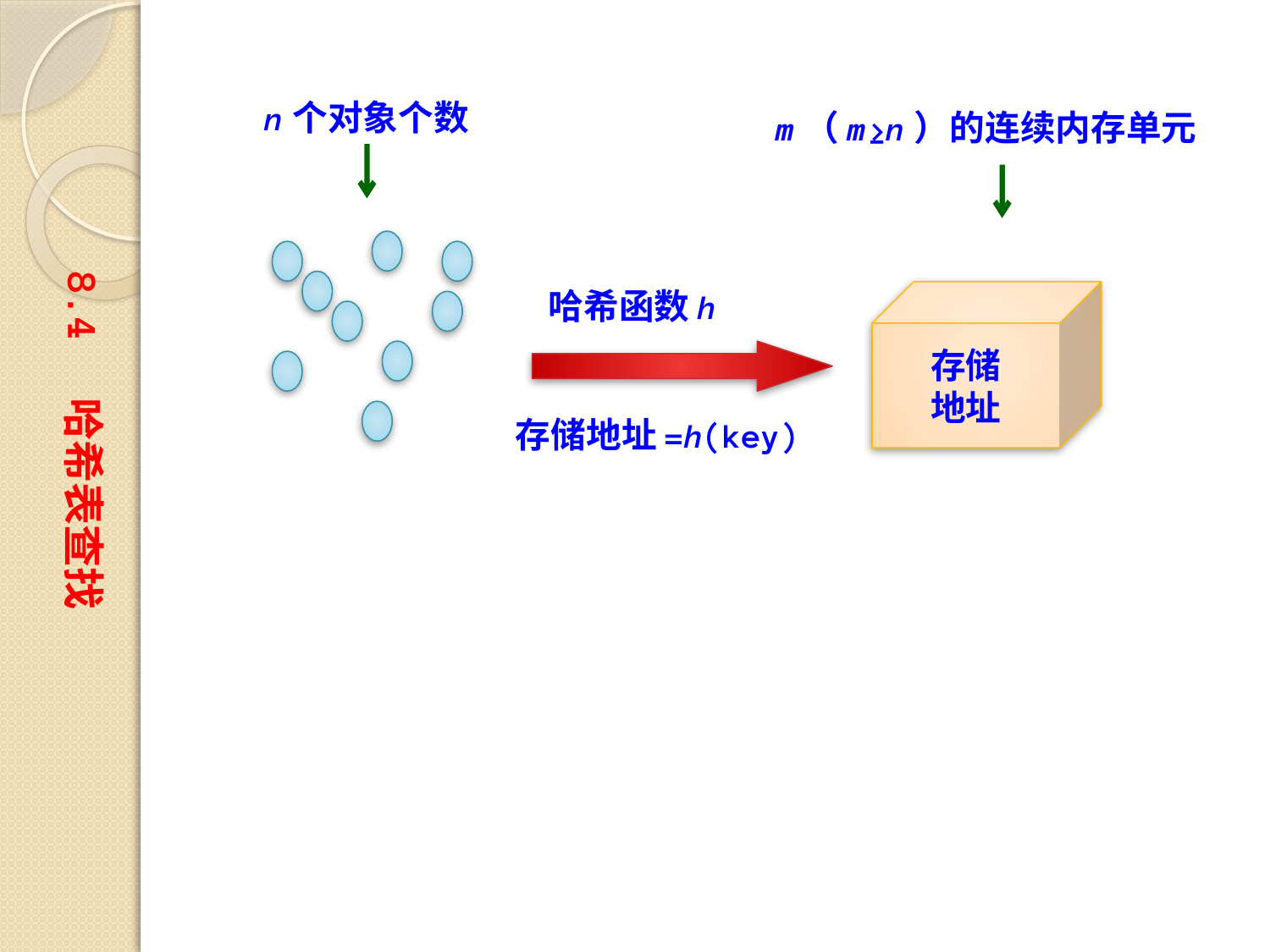

n个对象个数
m（m≥n）的连续内存单元

8.4  哈希表查找

哈希函数h
存储
地址

存储地址=h(key)